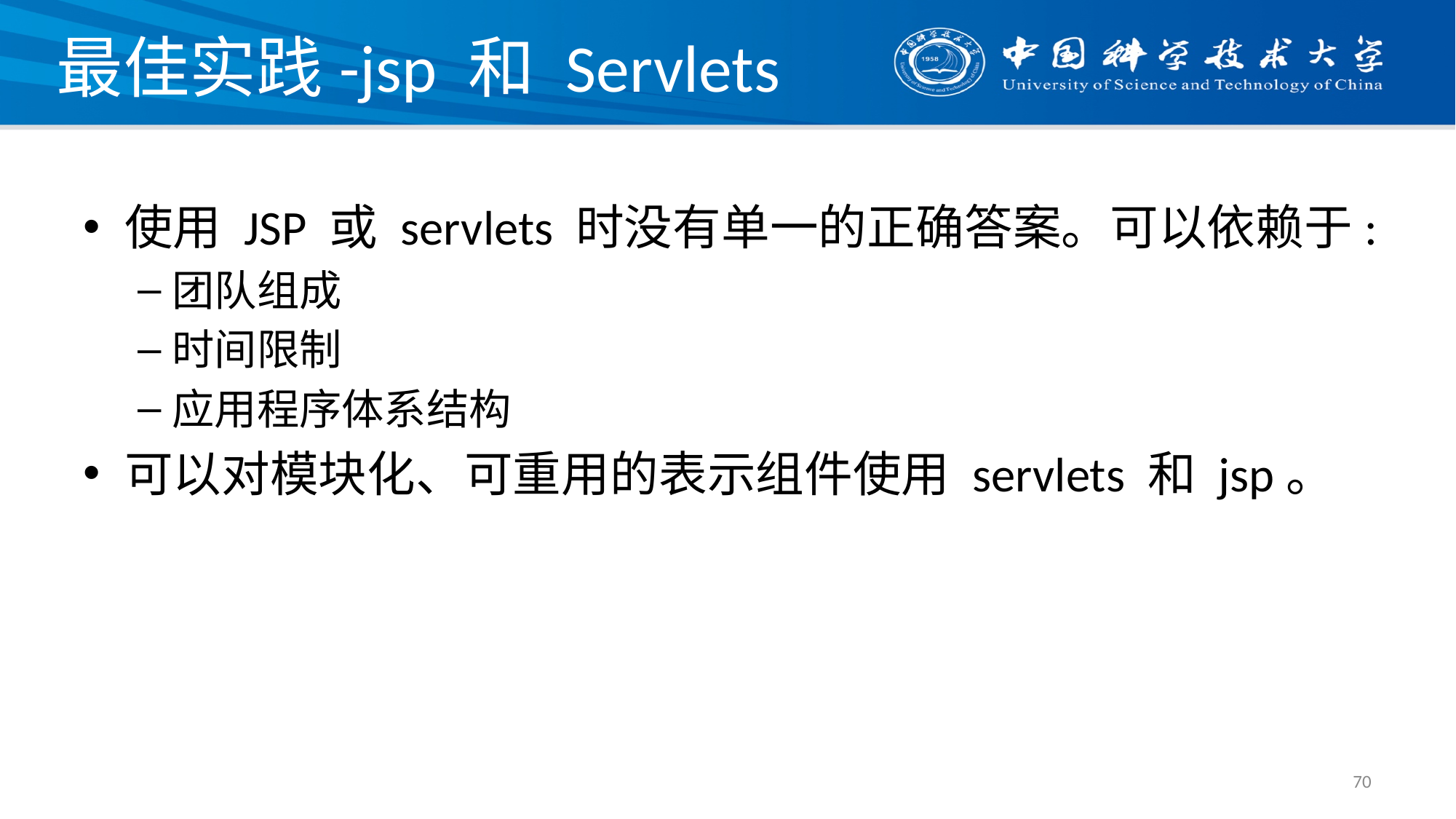

# 最佳实践-jsp 和 Servlets
使用 JSP 或 servlets 时没有单一的正确答案。可以依赖于:
团队组成
时间限制
应用程序体系结构
可以对模块化、可重用的表示组件使用 servlets 和 jsp。
70